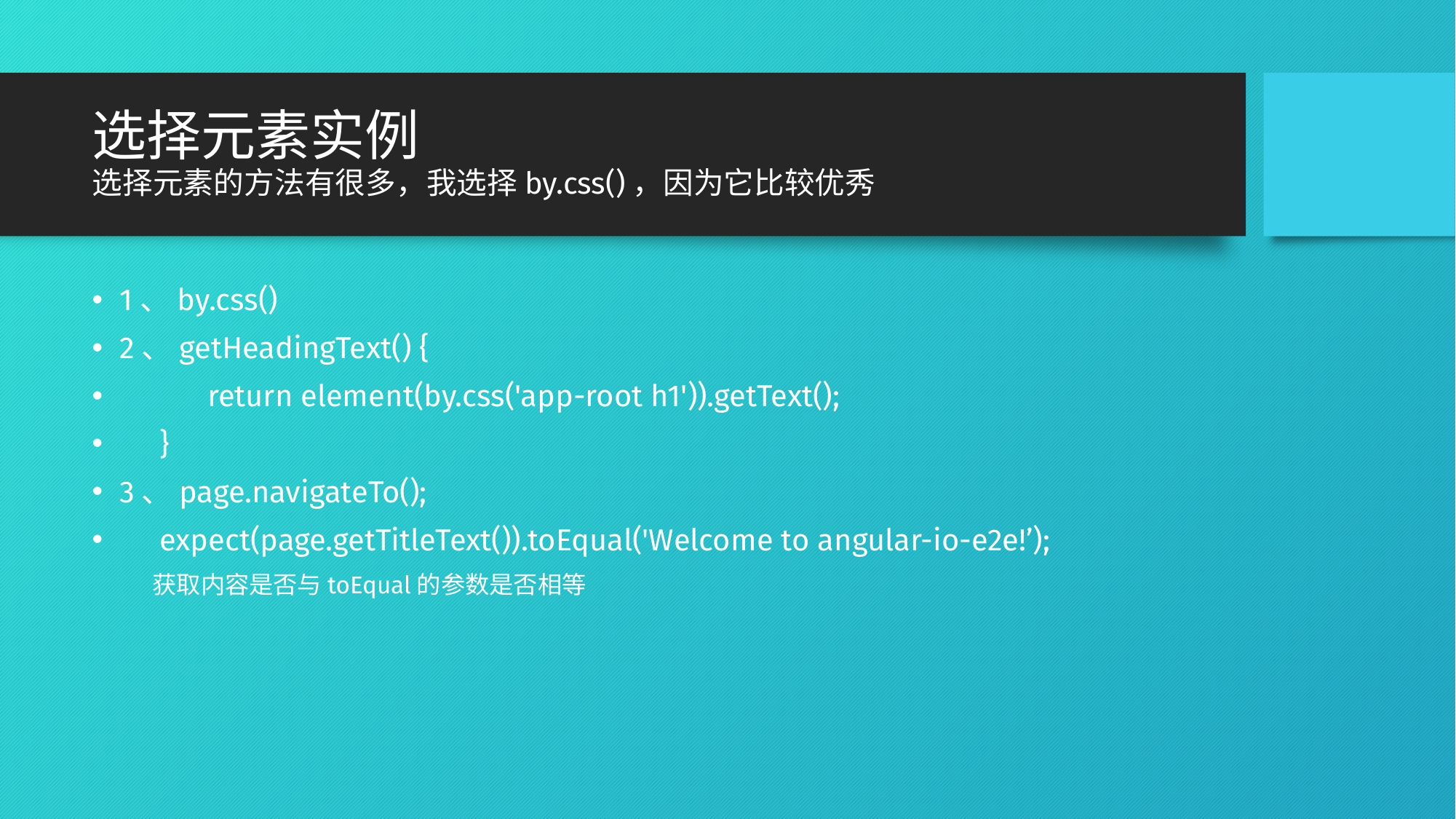

# 选择元素实例 选择元素的方法有很多，我选择by.css()，因为它比较优秀
1、by.css()
2、getHeadingText() {
           return element(by.css('app-root h1')).getText();
     }
3、page.navigateTo();
     expect(page.getTitleText()).toEqual('Welcome to angular-io-e2e!’);
          获取内容是否与toEqual的参数是否相等